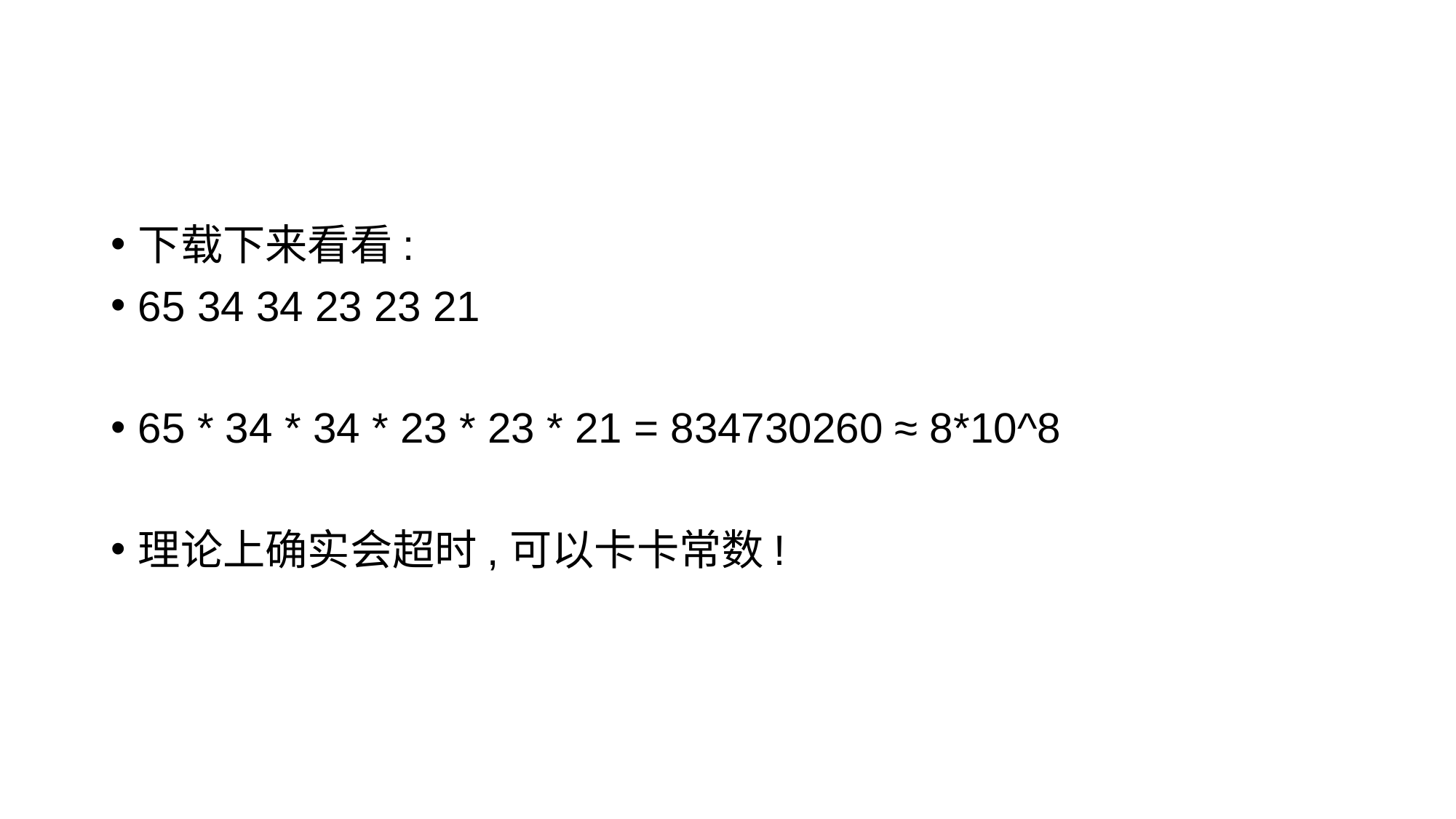

#
下载下来看看:
65 34 34 23 23 21

65 * 34 * 34 * 23 * 23 * 21 = 834730260 ≈ 8*10^8

理论上确实会超时,可以卡卡常数!